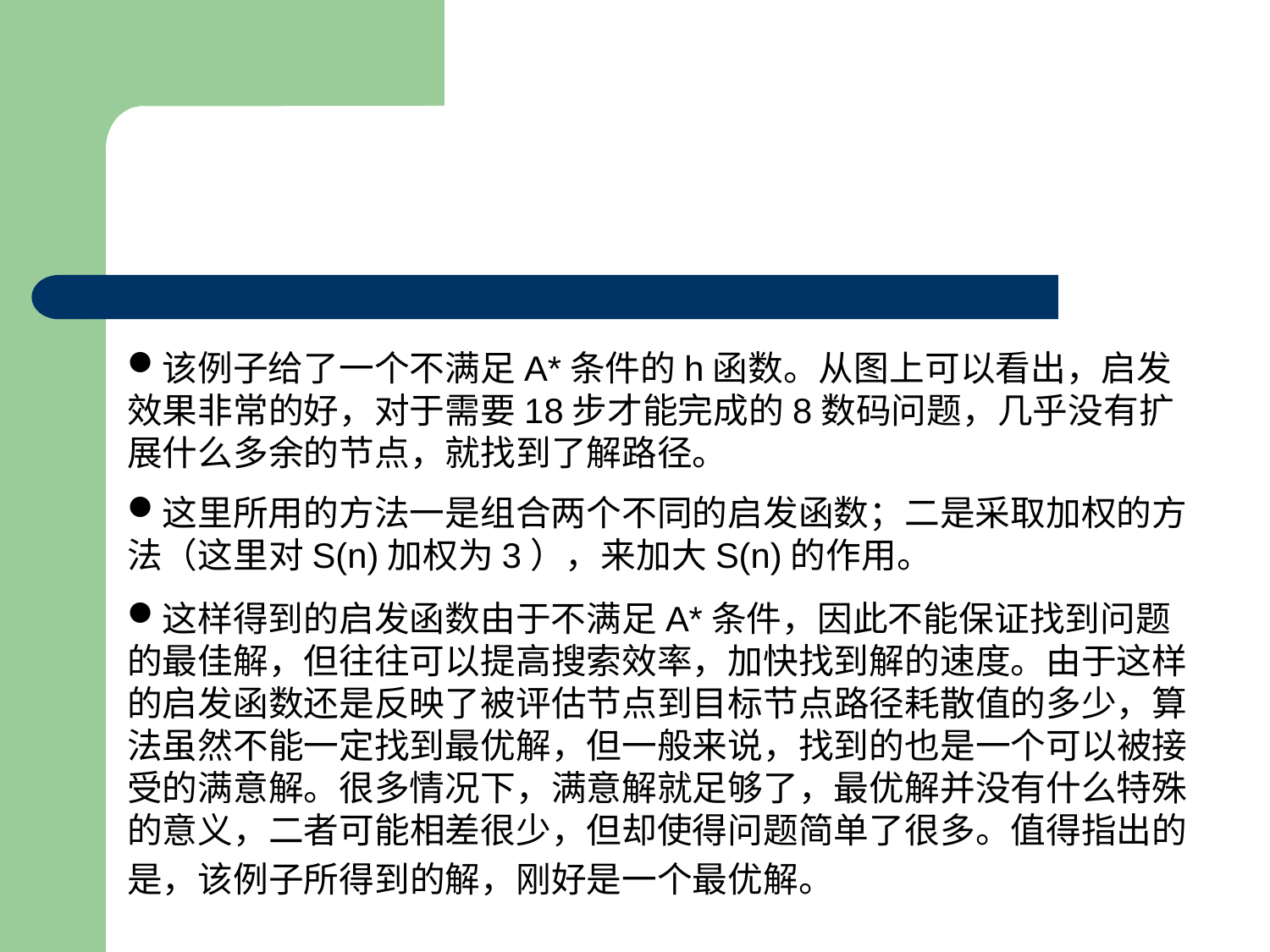

#
该例子给了一个不满足A*条件的h函数。从图上可以看出，启发效果非常的好，对于需要18步才能完成的8数码问题，几乎没有扩展什么多余的节点，就找到了解路径。
这里所用的方法一是组合两个不同的启发函数；二是采取加权的方法（这里对S(n)加权为3），来加大S(n)的作用。
这样得到的启发函数由于不满足A*条件，因此不能保证找到问题的最佳解，但往往可以提高搜索效率，加快找到解的速度。由于这样的启发函数还是反映了被评估节点到目标节点路径耗散值的多少，算法虽然不能一定找到最优解，但一般来说，找到的也是一个可以被接受的满意解。很多情况下，满意解就足够了，最优解并没有什么特殊的意义，二者可能相差很少，但却使得问题简单了很多。值得指出的是，该例子所得到的解，刚好是一个最优解。
79